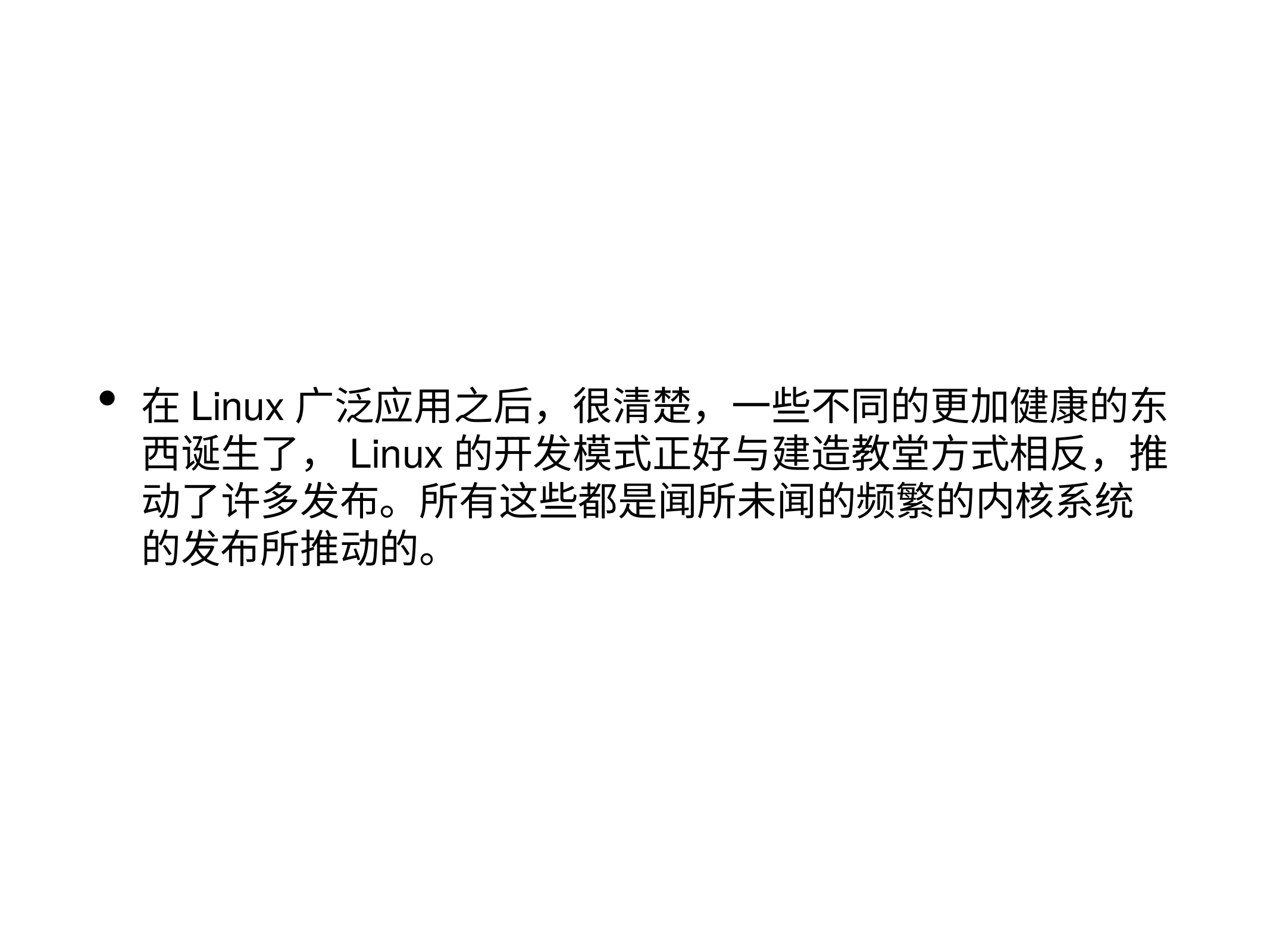

在Linux广泛应用之后，很清楚，一些不同的更加健康的东西诞生了，Linux的开发模式正好与建造教堂方式相反，推动了许多发布。所有这些都是闻所未闻的频繁的内核系统的发布所推动的。